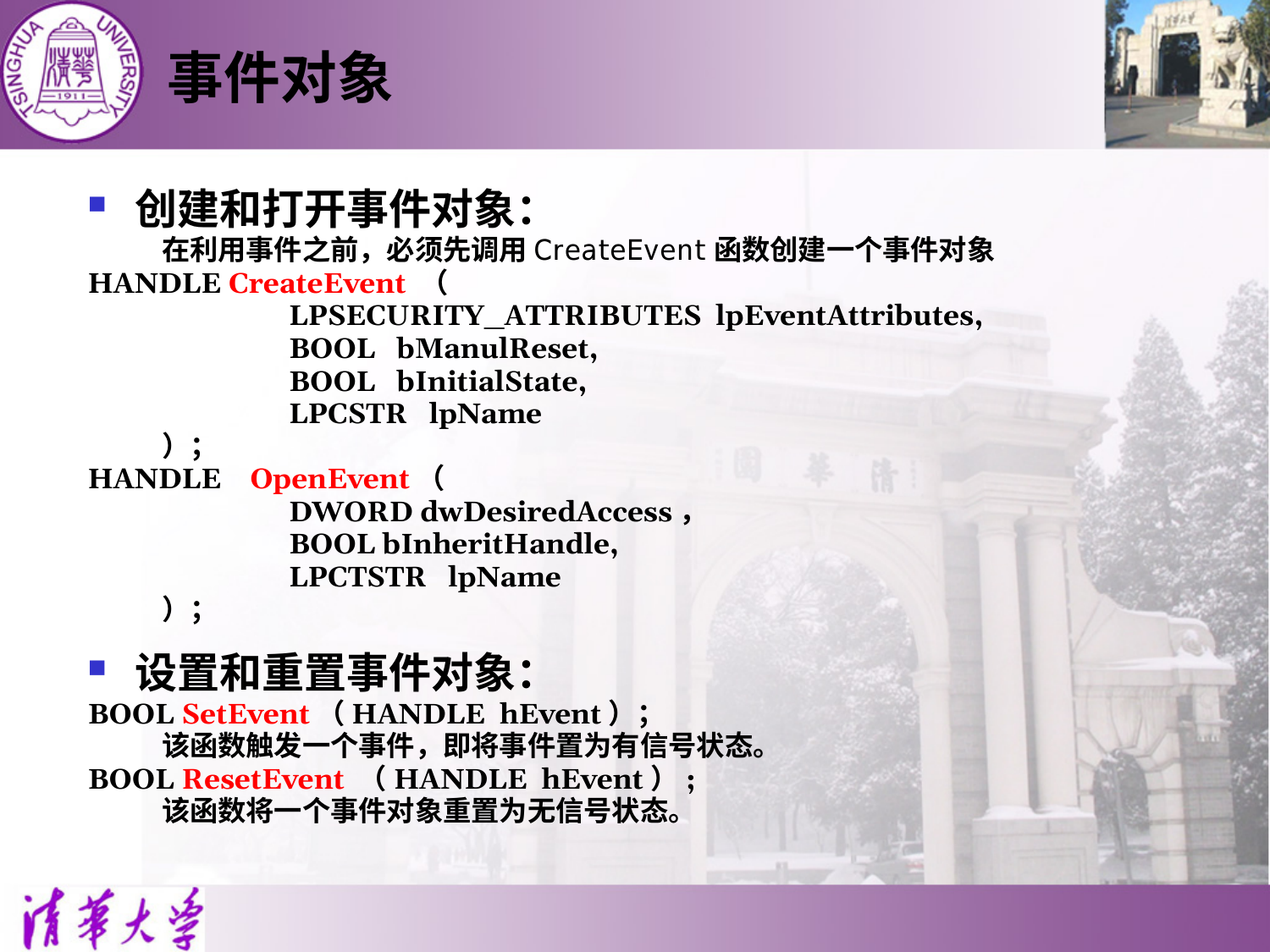

# 事件对象
创建和打开事件对象：
	在利用事件之前，必须先调用CreateEvent函数创建一个事件对象
HANDLE CreateEvent （
		LPSECURITY_ATTRIBUTES  lpEventAttributes,
		BOOL   bManulReset,
		BOOL   bInitialState,
		LPCSTR   lpName
	）；
HANDLE    OpenEvent（
		DWORD dwDesiredAccess，
		BOOL bInheritHandle,
		LPCTSTR   lpName
	）；
设置和重置事件对象：
BOOL SetEvent（HANDLE  hEvent）；
	该函数触发一个事件，即将事件置为有信号状态。
BOOL ResetEvent （HANDLE  hEvent）;
	该函数将一个事件对象重置为无信号状态。